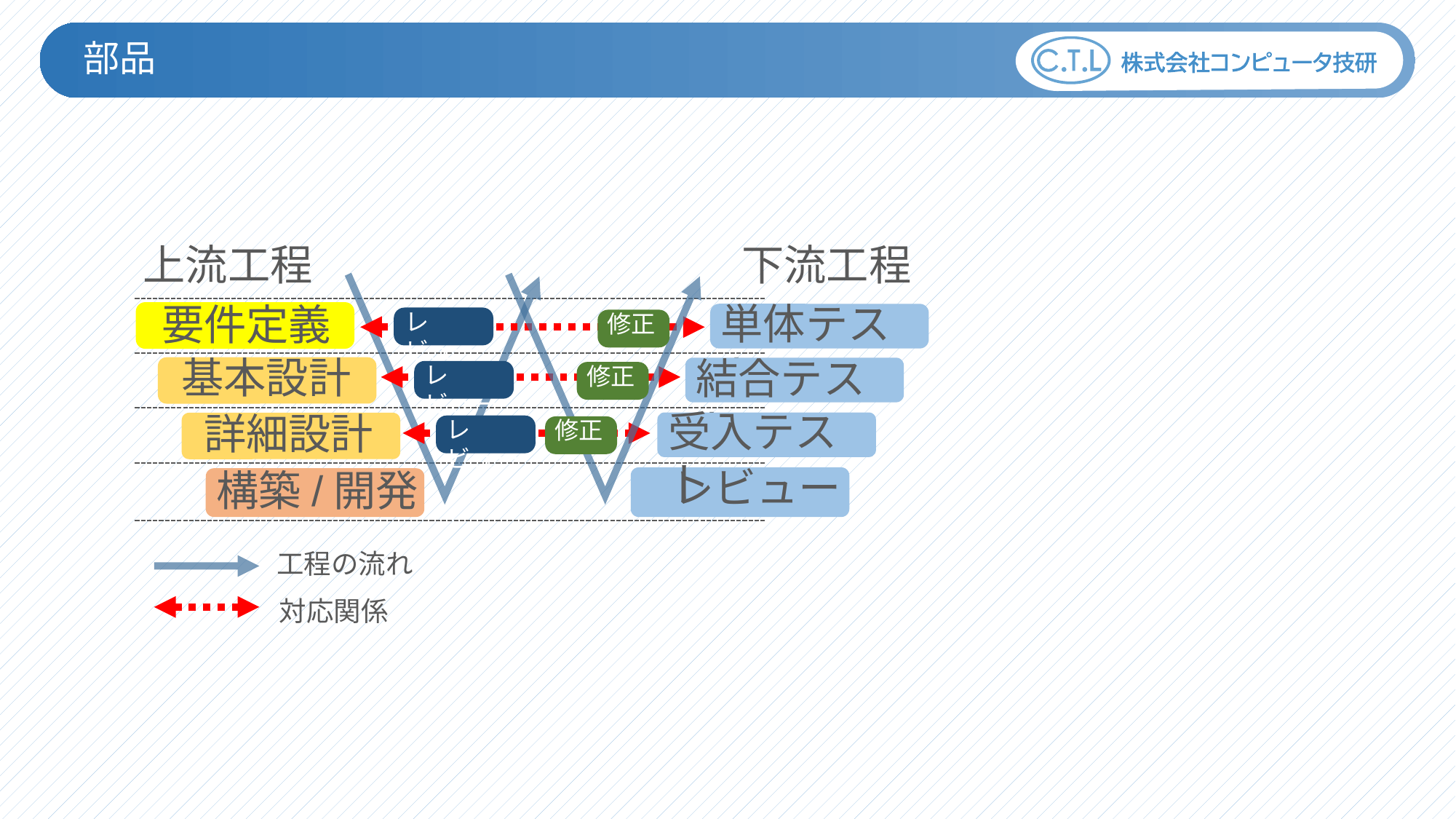

部品
上流工程
下流工程

単体テスト

要件定義

レビュー

修正

基本設計

結合テスト

レビュー

修正

受入テスト

詳細設計

レビュー

修正

レビュー

構築/開発

工程の流れ
対応関係